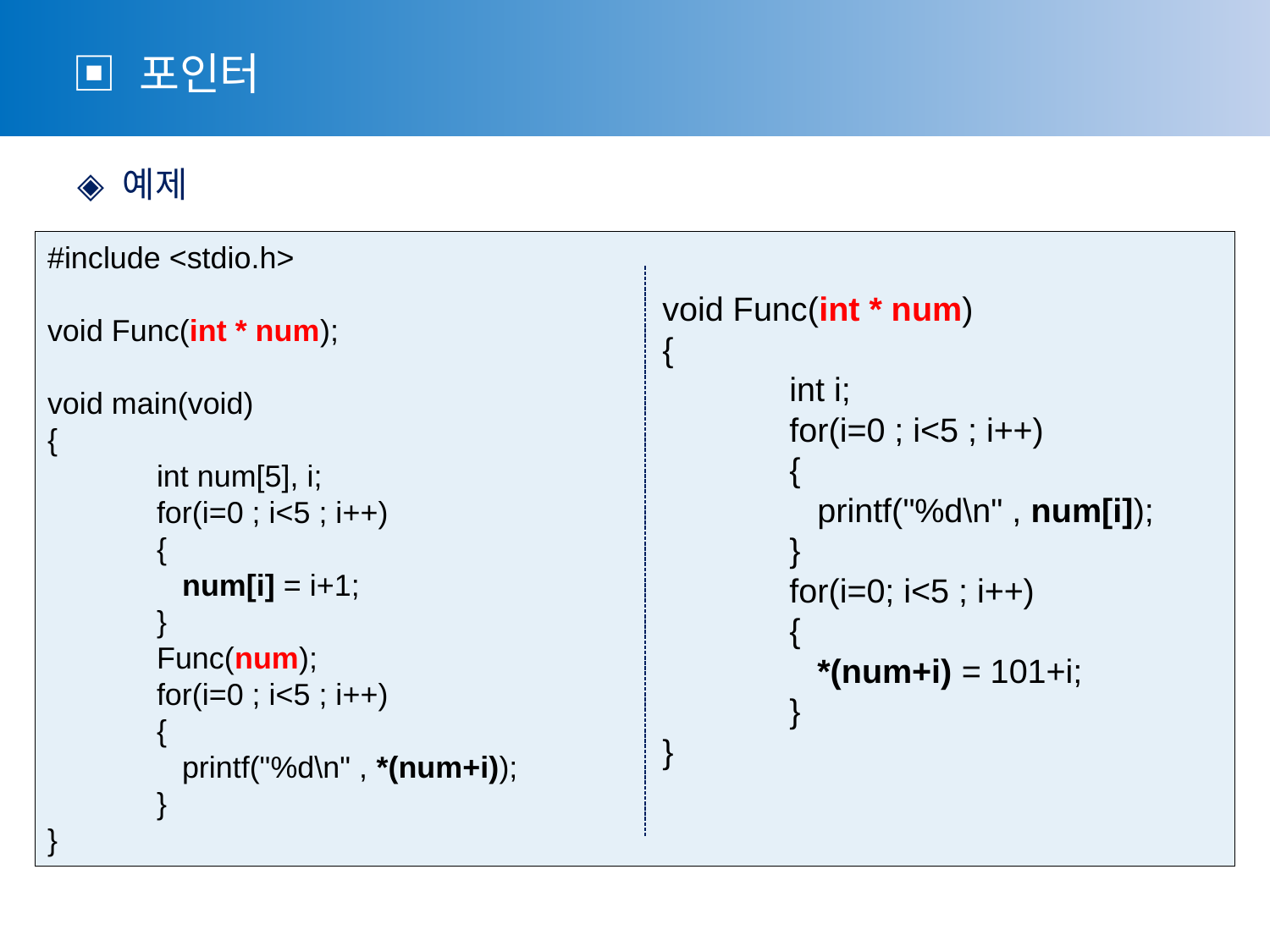

▣ 포인터
 ◈ 예제
#include <stdio.h>

void Func(int * num);

void main(void)
{
	int num[5], i;
	for(i=0 ; i<5 ; i++)
	{
	   num[i] = i+1;
	}
	Func(num);
	for(i=0 ; i<5 ; i++)
	{
	   printf("%d\n" , *(num+i));
	}
}
void Func(int * num)
{
	int i;
	for(i=0 ; i<5 ; i++)
	{
	   printf("%d\n" , num[i]);
	}
	for(i=0; i<5 ; i++)
	{
	   *(num+i) = 101+i;
	}
}